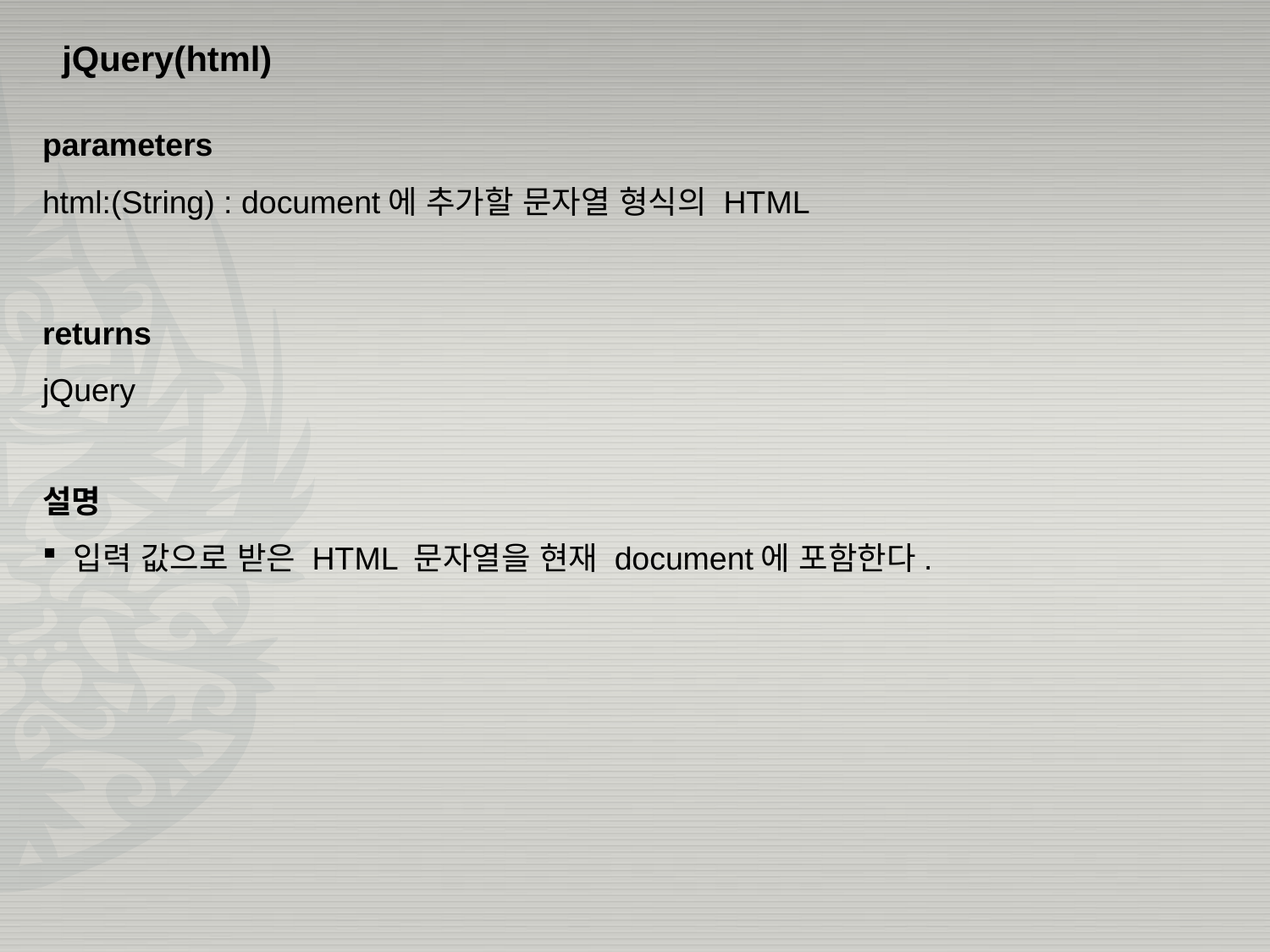

jQuery(html)
parameters
html:(String) : document에 추가할 문자열 형식의 HTML
returns
jQuery
설명
 입력 값으로 받은 HTML 문자열을 현재 document에 포함한다.